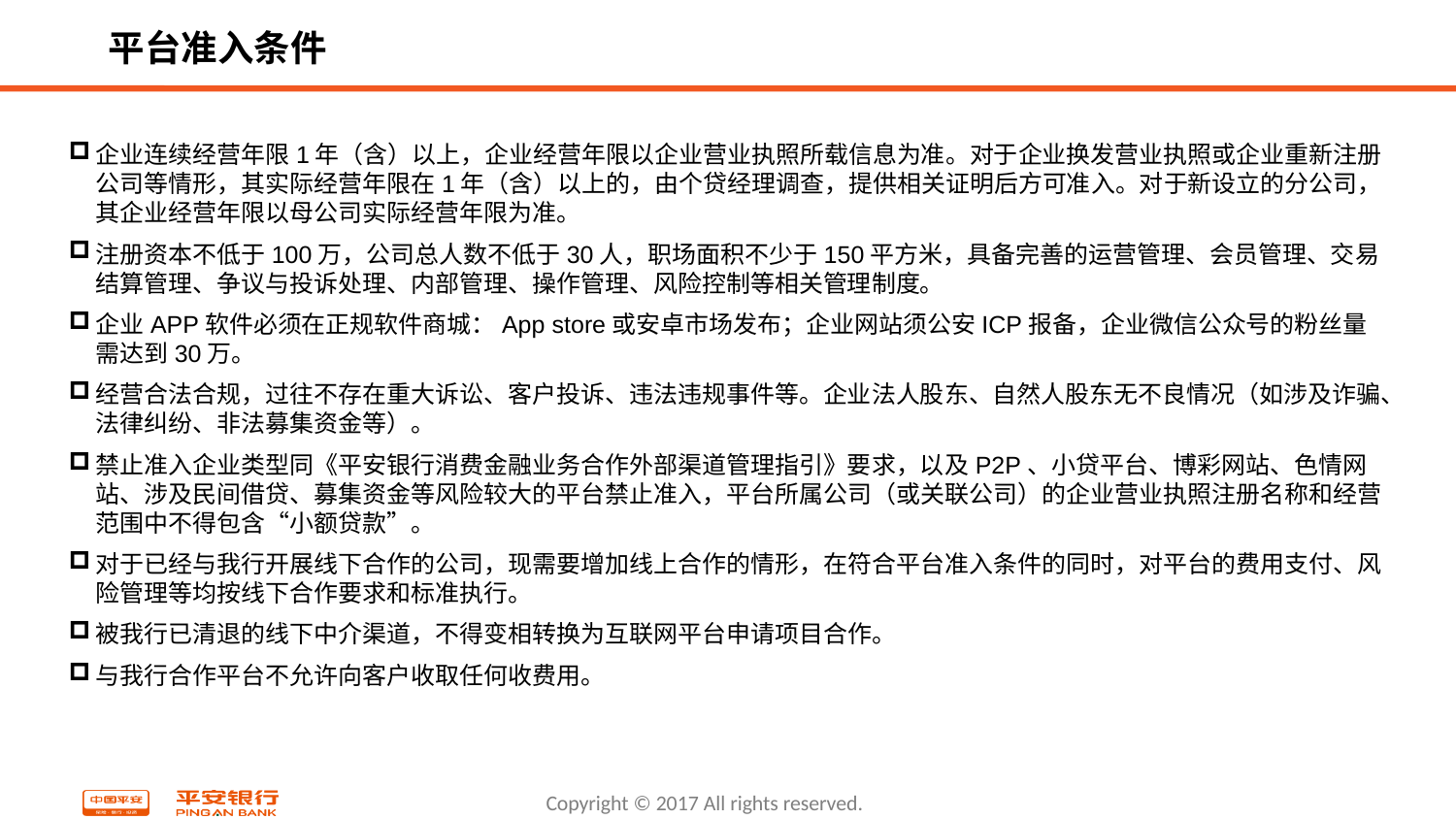

平台准入条件

企业连续经营年限1年（含）以上，企业经营年限以企业营业执照所载信息为准。对于企业换发营业执照或企业重新注册公司等情形，其实际经营年限在1年（含）以上的，由个贷经理调查，提供相关证明后方可准入。对于新设立的分公司，其企业经营年限以母公司实际经营年限为准。
注册资本不低于100万，公司总人数不低于30人，职场面积不少于150平方米，具备完善的运营管理、会员管理、交易结算管理、争议与投诉处理、内部管理、操作管理、风险控制等相关管理制度。
企业APP软件必须在正规软件商城：App store或安卓市场发布；企业网站须公安ICP报备，企业微信公众号的粉丝量需达到30万。
经营合法合规，过往不存在重大诉讼、客户投诉、违法违规事件等。企业法人股东、自然人股东无不良情况（如涉及诈骗、法律纠纷、非法募集资金等）。
禁止准入企业类型同《平安银行消费金融业务合作外部渠道管理指引》要求，以及P2P、小贷平台、博彩网站、色情网站、涉及民间借贷、募集资金等风险较大的平台禁止准入，平台所属公司（或关联公司）的企业营业执照注册名称和经营范围中不得包含“小额贷款”。
对于已经与我行开展线下合作的公司，现需要增加线上合作的情形，在符合平台准入条件的同时，对平台的费用支付、风险管理等均按线下合作要求和标准执行。
被我行已清退的线下中介渠道，不得变相转换为互联网平台申请项目合作。
与我行合作平台不允许向客户收取任何收费用。